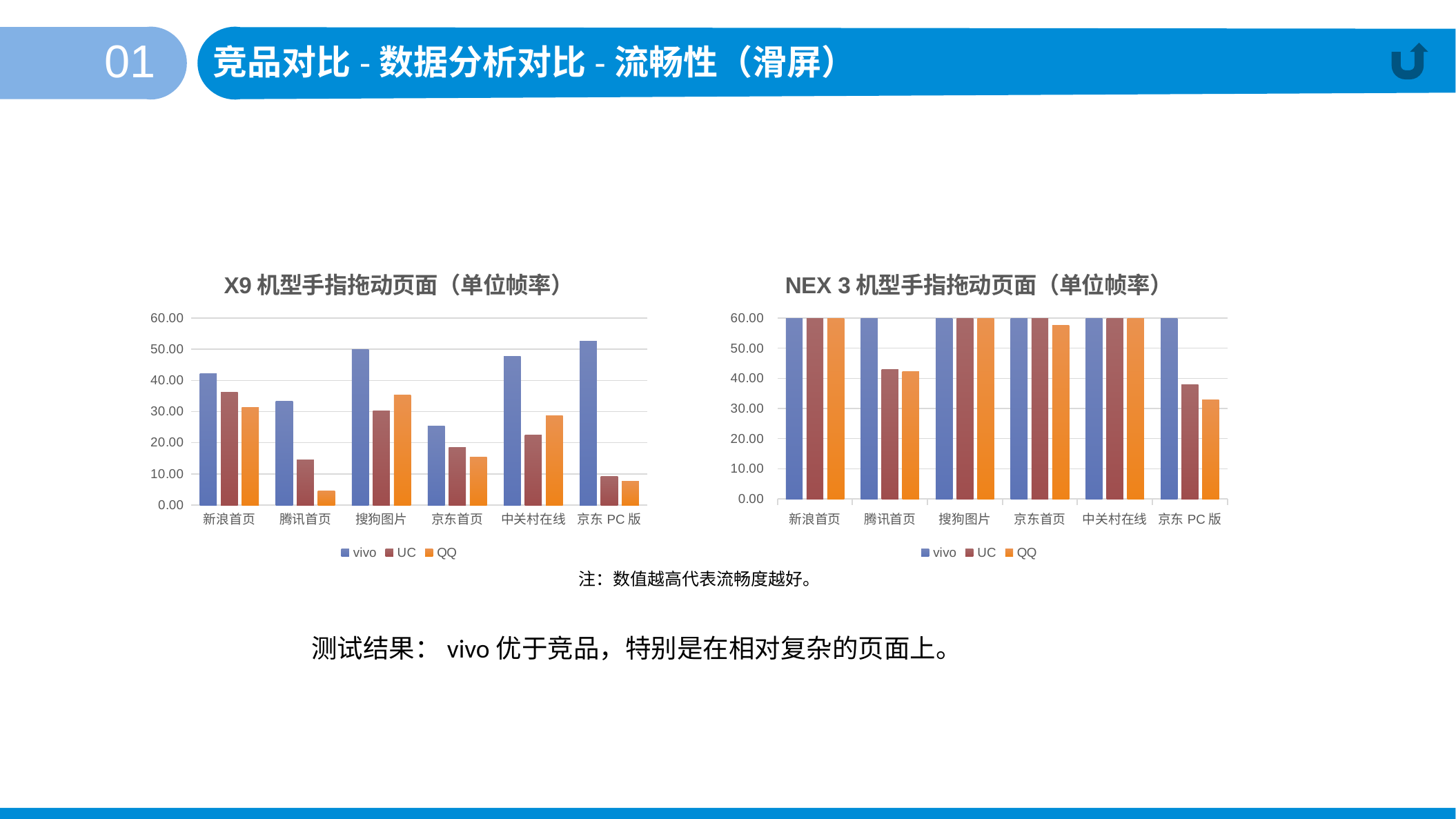

01

竞品对比-数据分析对比-流畅性（滑屏）

### Chart: X9机型手指拖动页面（单位帧率）

| Category | vivo | UC | QQ |
|---|---|---|---|
| 新浪首页 | 42.25 | 36.14 | 31.25 |
| 腾讯首页 | 33.33 | 14.49 | 4.47 |
| 搜狗图片 | 50.0 | 30.3 | 35.29 |
| 京东首页 | 25.42 | 18.4 | 15.38 |
| 中关村在线 | 47.62 | 22.39 | 28.57 |
| 京东PC版 | 52.63 | 9.29 | 7.52 |

### Chart: NEX 3机型手指拖动页面（单位帧率）

| Category | vivo | UC | QQ |
|---|---|---|---|
| 新浪首页 | 60.0 | 60.0 | 60.0 |
| 腾讯首页 | 60.0 | 42.86 | 42.25 |
| 搜狗图片 | 60.0 | 60.0 | 60.0 |
| 京东首页 | 60.0 | 60.0 | 57.69 |
| 中关村在线 | 60.0 | 60.0 | 60.0 |
| 京东PC版 | 60.0 | 37.97 | 32.97 |
注：数值越高代表流畅度越好。
测试结果：vivo优于竞品，特别是在相对复杂的页面上。